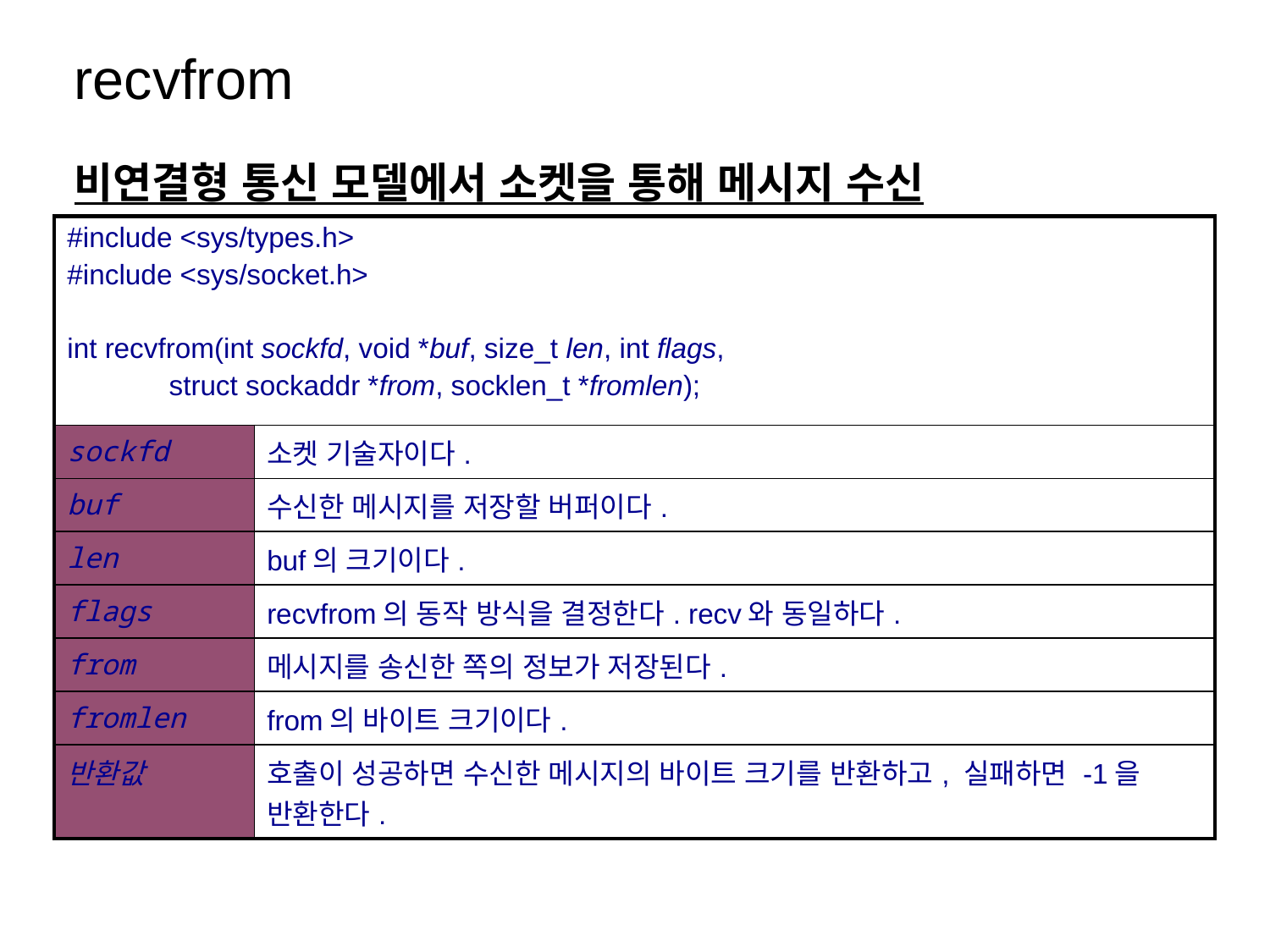

# recvfrom
비연결형 통신 모델에서 소켓을 통해 메시지 수신

| #include <sys/types.h> #include <sys/socket.h> int recvfrom(int sockfd, void \*buf, size\_t len, int flags,              struct sockaddr \*from, socklen\_t \*fromlen); |  |
| --- | --- |
| sockfd | 소켓 기술자이다. |
| buf | 수신한 메시지를 저장할 버퍼이다. |
| len | buf의 크기이다. |
| flags | recvfrom의 동작 방식을 결정한다. recv와 동일하다. |
| from | 메시지를 송신한 쪽의 정보가 저장된다. |
| fromlen | from의 바이트 크기이다. |
| 반환값 | 호출이 성공하면 수신한 메시지의 바이트 크기를 반환하고, 실패하면 -1을 반환한다. |